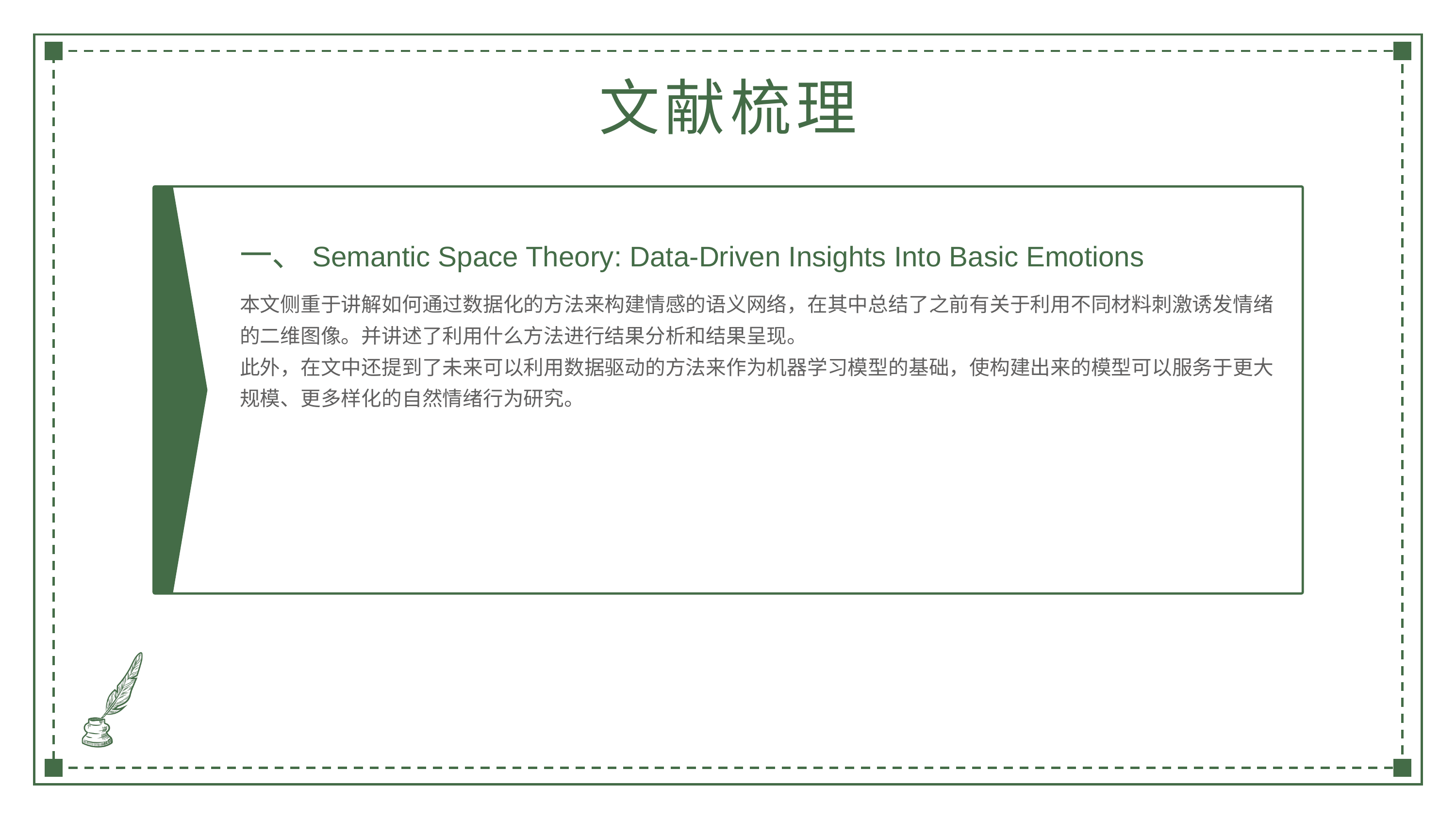

文献梳理

一、Semantic Space Theory: Data-Driven Insights Into Basic Emotions
本文侧重于讲解如何通过数据化的方法来构建情感的语义网络，在其中总结了之前有关于利用不同材料刺激诱发情绪的二维图像。并讲述了利用什么方法进行结果分析和结果呈现。
此外，在文中还提到了未来可以利用数据驱动的方法来作为机器学习模型的基础，使构建出来的模型可以服务于更大规模、更多样化的自然情绪行为研究。